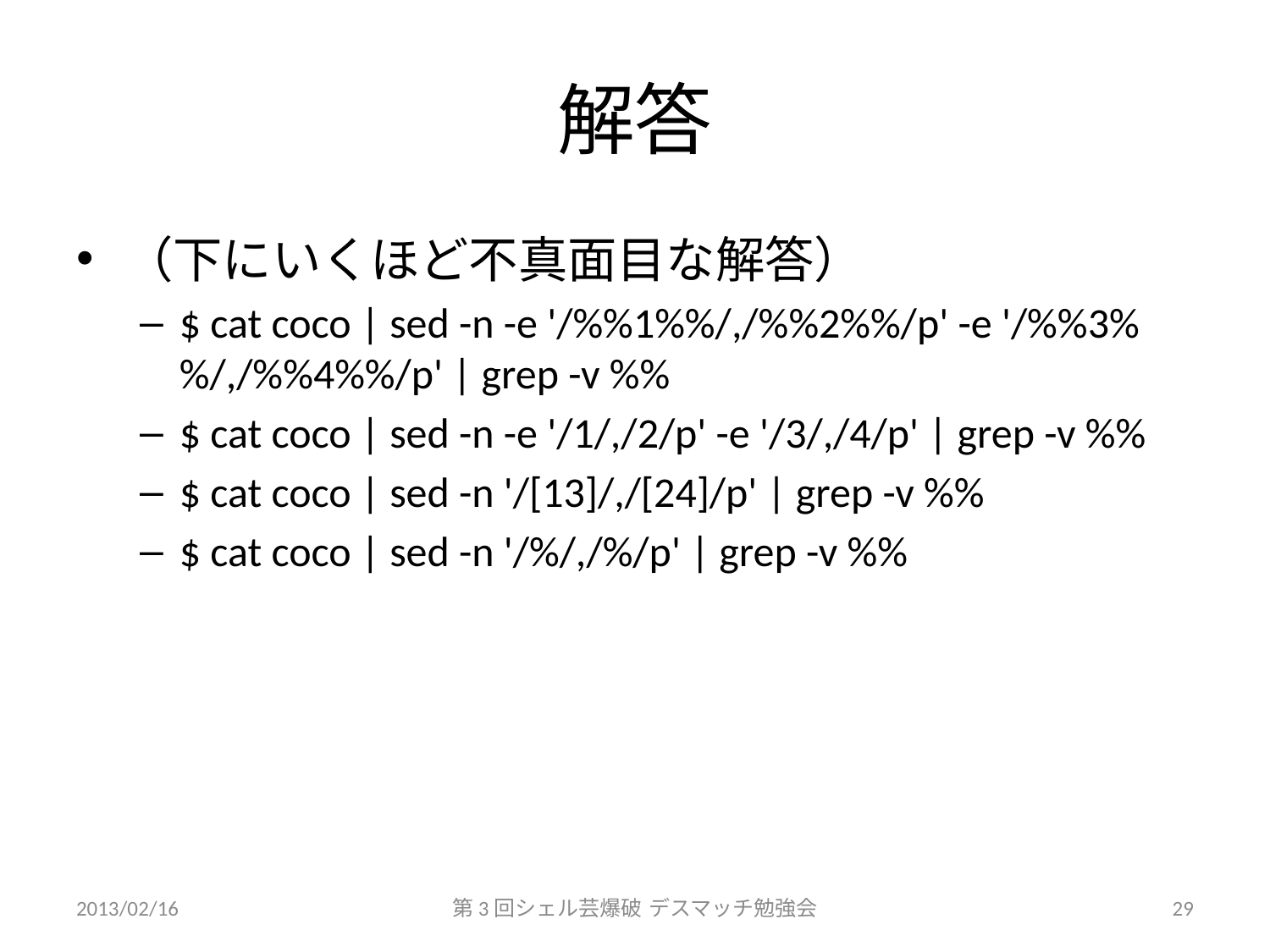

# 解答
（下にいくほど不真面目な解答）
$ cat coco | sed -n -e '/%%1%%/,/%%2%%/p' -e '/%%3%%/,/%%4%%/p' | grep -v %%
$ cat coco | sed -n -e '/1/,/2/p' -e '/3/,/4/p' | grep -v %%
$ cat coco | sed -n '/[13]/,/[24]/p' | grep -v %%
$ cat coco | sed -n '/%/,/%/p' | grep -v %%
2013/02/16
第3回シェル芸爆破 デスマッチ勉強会
29